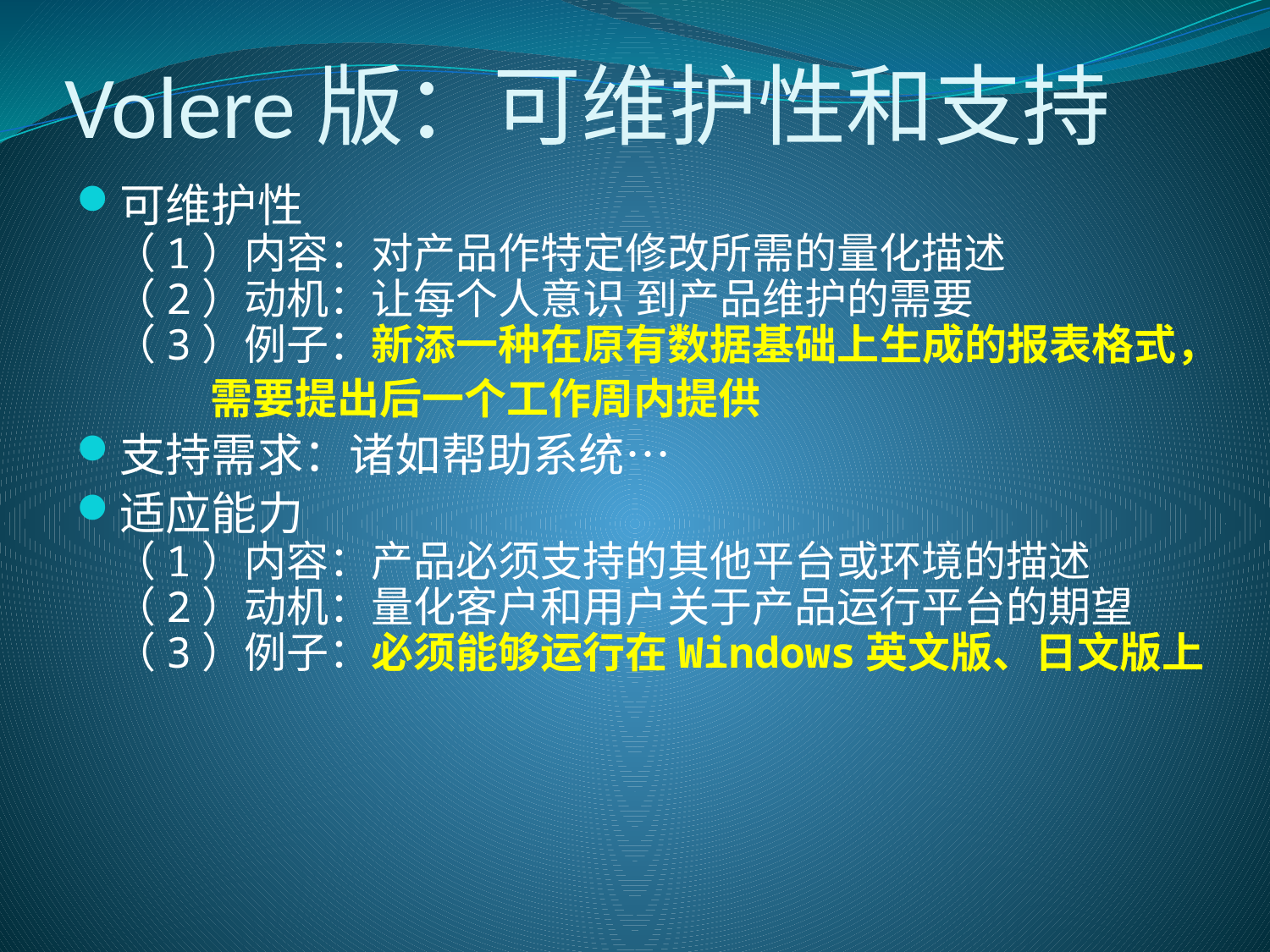

# Volere版：可维护性和支持
可维护性
（1）内容：对产品作特定修改所需的量化描述
（2）动机：让每个人意识 到产品维护的需要
（3）例子：新添一种在原有数据基础上生成的报表格式，
             需要提出后一个工作周内提供
支持需求：诸如帮助系统…
适应能力
（1）内容：产品必须支持的其他平台或环境的描述
（2）动机：量化客户和用户关于产品运行平台的期望
（3）例子：必须能够运行在Windows英文版、日文版上